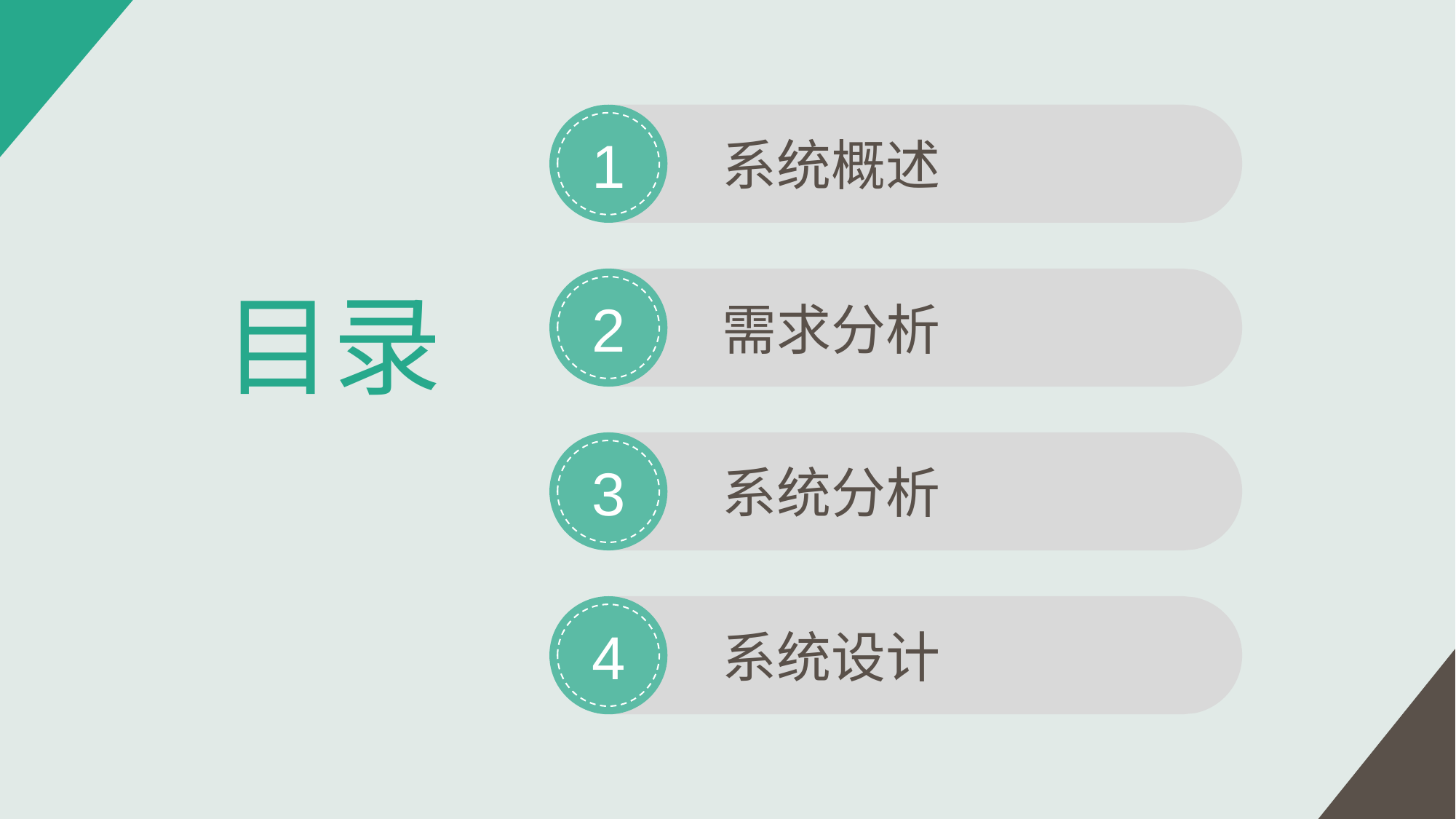

1

系统概述
2

目录

需求分析
3

系统分析
4

系统设计